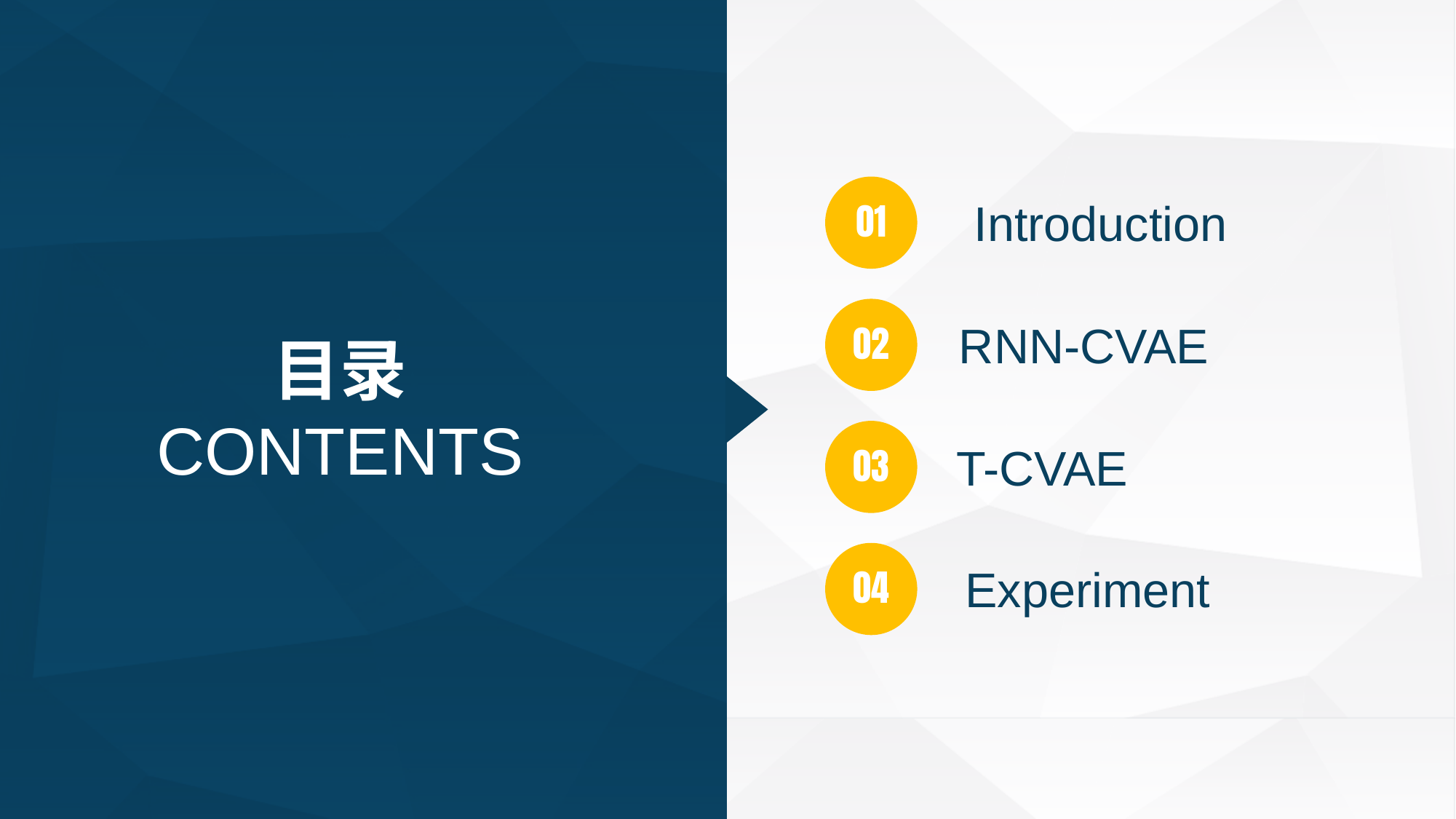

01
Introduction
02
RNN-CVAE
目录
CONTENTS

03
T-CVAE
04
Experiment